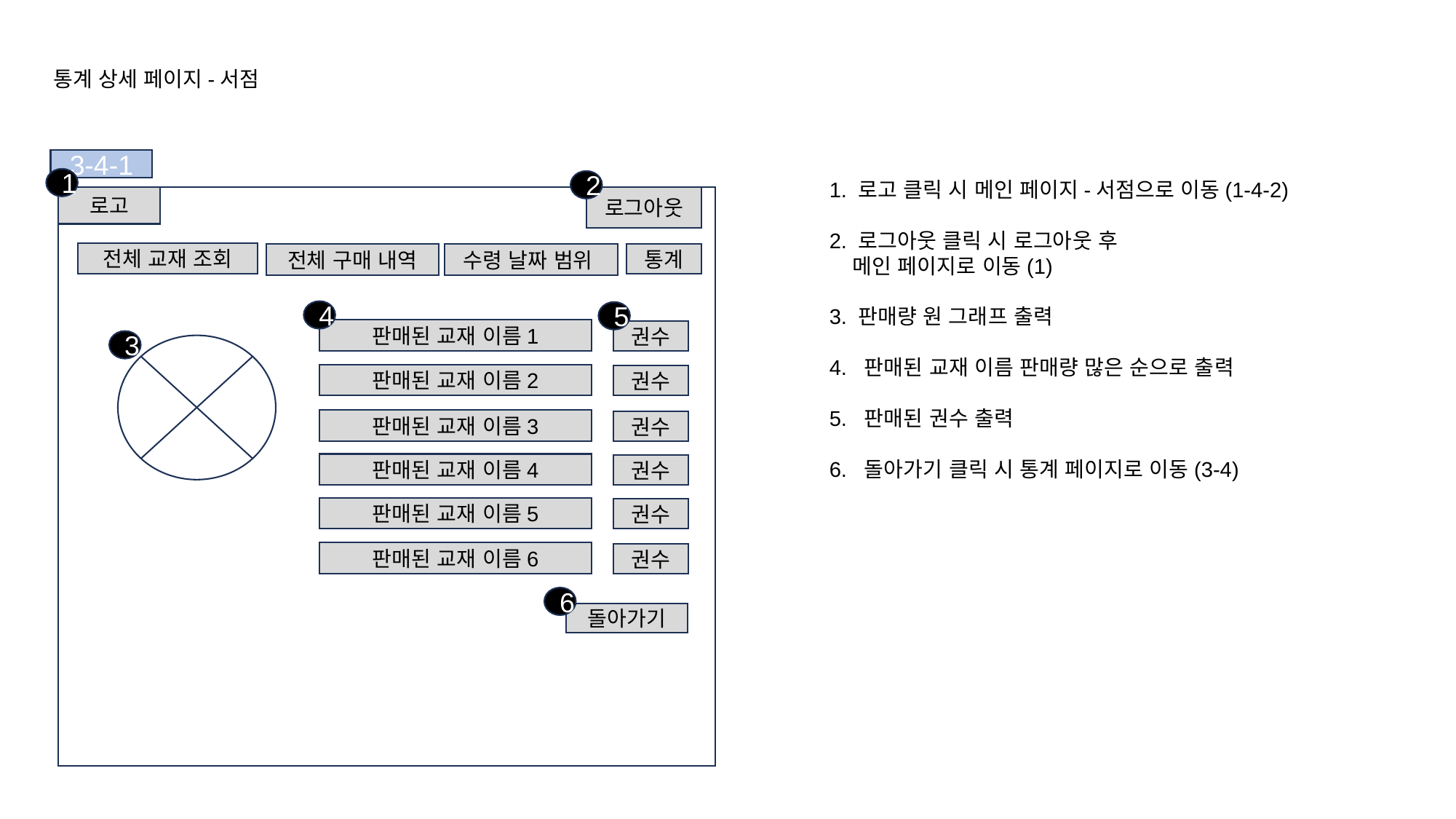

통계 상세 페이지-서점
3-4-1
1
 1. 로고 클릭 시 메인 페이지-서점으로 이동(1-4-2)

 2. 로그아웃 클릭 시 로그아웃 후
    메인 페이지로 이동(1)

 3. 판매량 원 그래프 출력

 4.  판매된 교재 이름 판매량 많은 순으로 출력

 5.  판매된 권수 출력

 6.  돌아가기 클릭 시 통계 페이지로 이동(3-4)
2

로고
로그아웃
전체 교재 조회
통계
전체 구매 내역
수령 날짜 범위
4
5
판매된 교재 이름1
권수
3

판매된 교재 이름2
권수
판매된 교재 이름3
권수
판매된 교재 이름4
권수
판매된 교재 이름5
권수
판매된 교재 이름6
권수
6
돌아가기